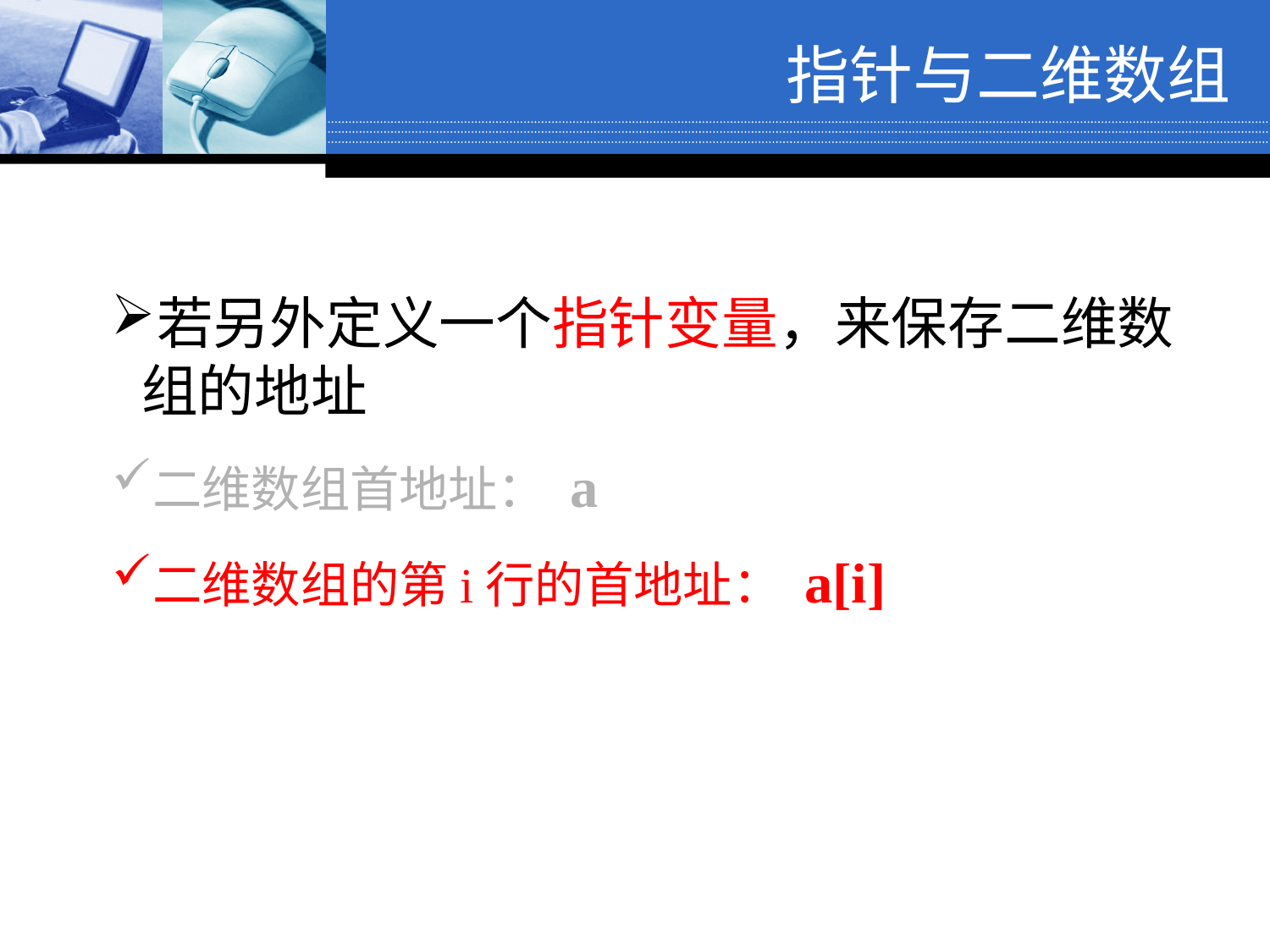

指针与二维数组
若另外定义一个指针变量，来保存二维数组的地址
二维数组首地址： a
二维数组的第i行的首地址： a[i]